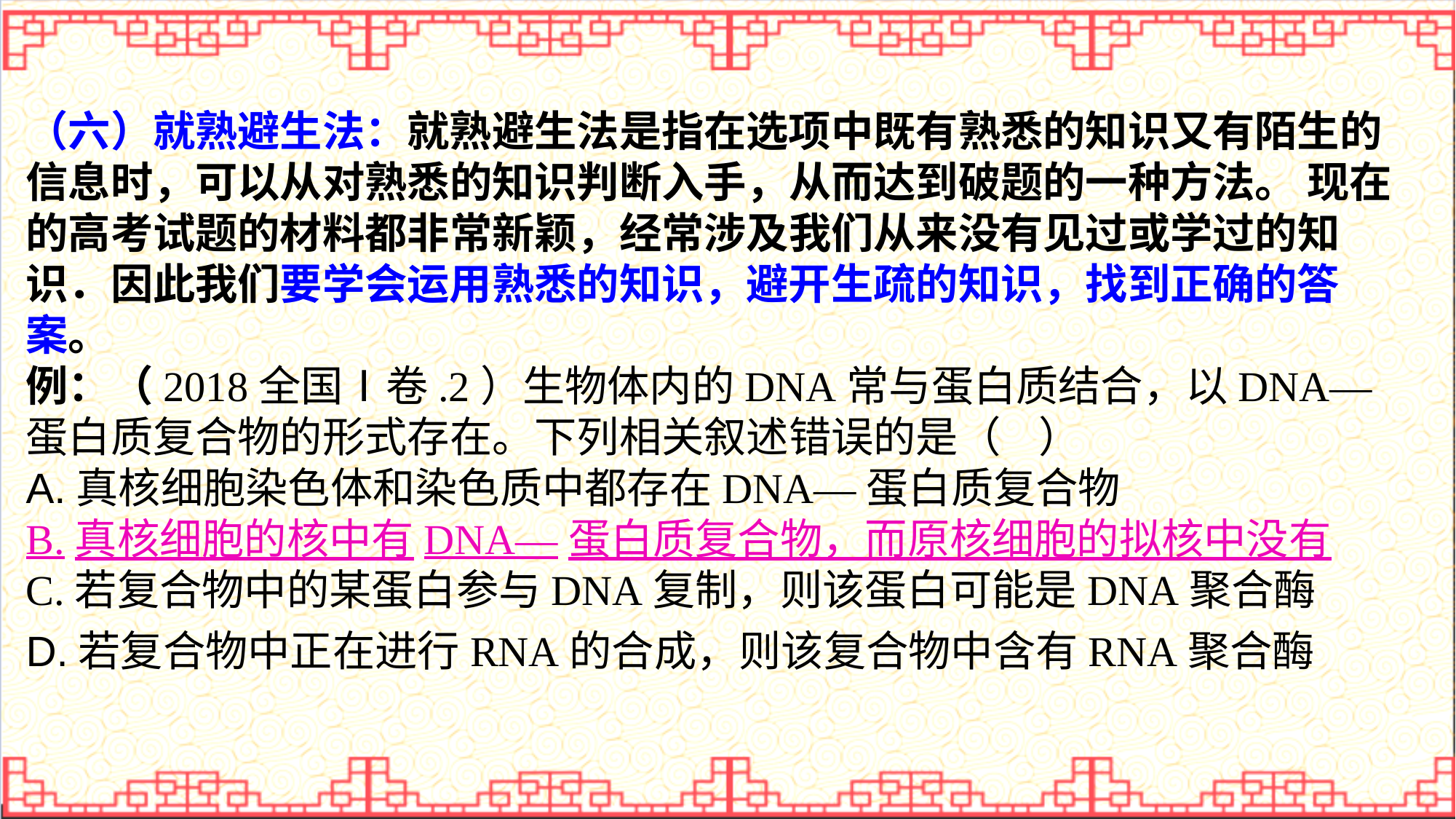

（六）就熟避生法：就熟避生法是指在选项中既有熟悉的知识又有陌生的信息时，可以从对熟悉的知识判断入手，从而达到破题的一种方法。 现在的高考试题的材料都非常新颖，经常涉及我们从来没有见过或学过的知识．因此我们要学会运用熟悉的知识，避开生疏的知识，找到正确的答案。例：（2018全国Ⅰ卷.2）生物体内的DNA常与蛋白质结合，以DNA—蛋白质复合物的形式存在。下列相关叙述错误的是（    ）A.真核细胞染色体和染色质中都存在DNA—蛋白质复合物B.真核细胞的核中有DNA—蛋白质复合物，而原核细胞的拟核中没有C.若复合物中的某蛋白参与DNA复制，则该蛋白可能是DNA聚合酶D.若复合物中正在进行RNA的合成，则该复合物中含有RNA聚合酶